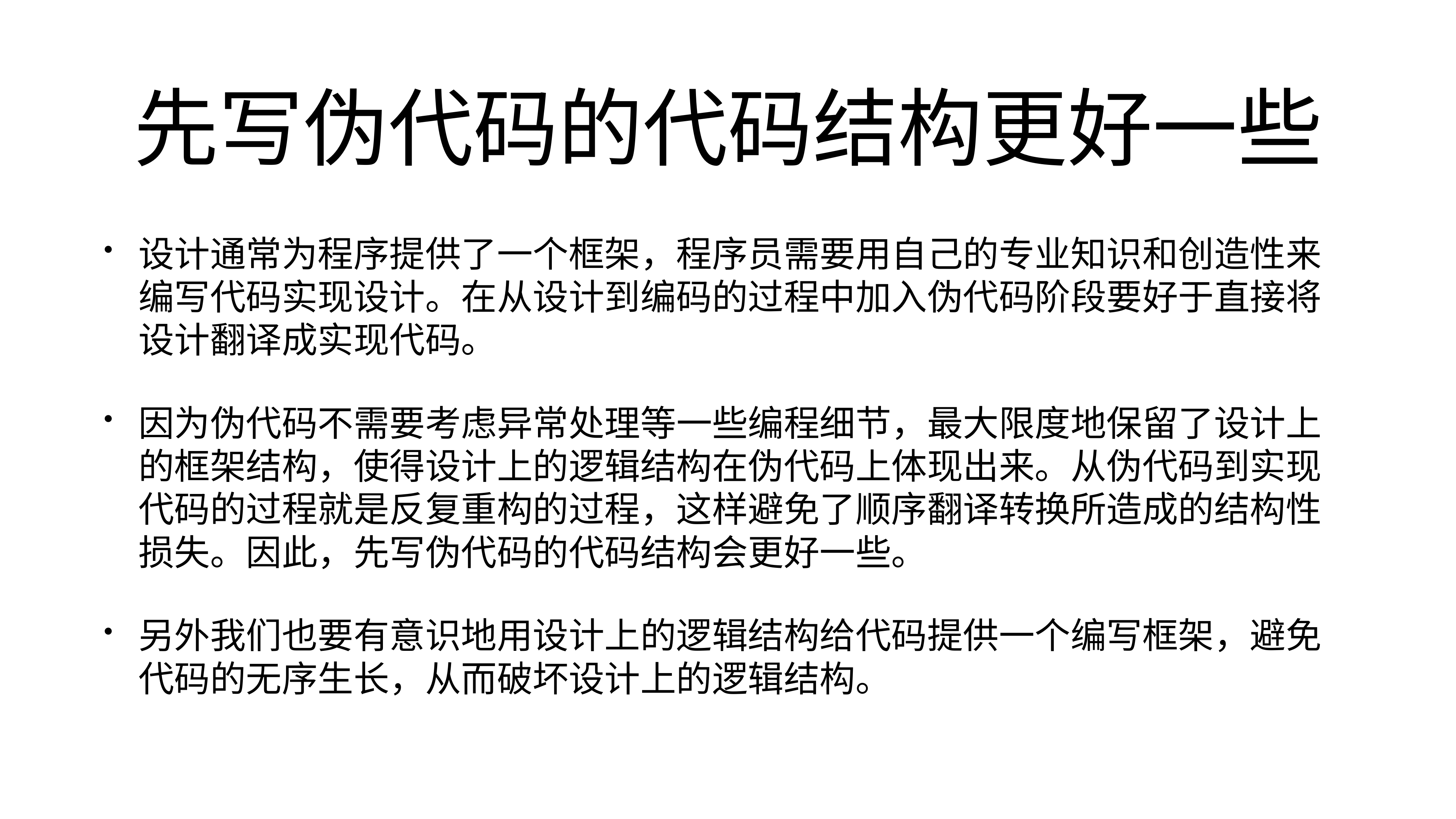

# 先写伪代码的代码结构更好一些
设计通常为程序提供了一个框架，程序员需要用自己的专业知识和创造性来编写代码实现设计。在从设计到编码的过程中加入伪代码阶段要好于直接将设计翻译成实现代码。
因为伪代码不需要考虑异常处理等一些编程细节，最大限度地保留了设计上的框架结构，使得设计上的逻辑结构在伪代码上体现出来。从伪代码到实现代码的过程就是反复重构的过程，这样避免了顺序翻译转换所造成的结构性损失。因此，先写伪代码的代码结构会更好一些。
另外我们也要有意识地用设计上的逻辑结构给代码提供一个编写框架，避免代码的无序生长，从而破坏设计上的逻辑结构。